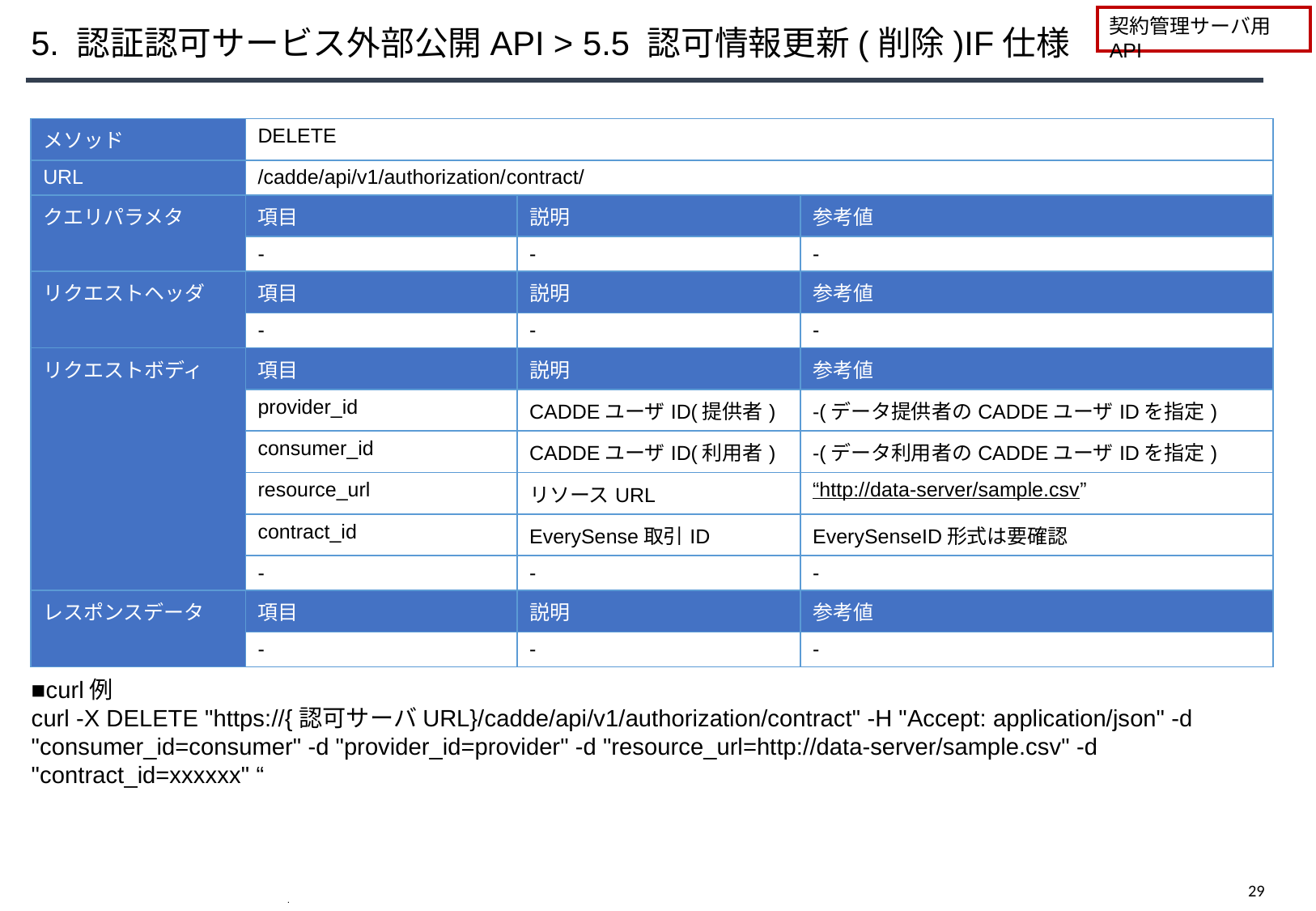

契約管理サーバ用API
# 5. 認証認可サービス外部公開API > 5.5 認可情報更新(削除)IF仕様
| メソッド | DELETE |  |  |
| --- | --- | --- | --- |
| URL | /cadde/api/v1/authorization/contract/ |  |  |
| クエリパラメタ | 項目 | 説明 | 参考値 |
|  | - | - | - |
| リクエストヘッダ | 項目 | 説明 | 参考値 |
|  | - | - | - |
| リクエストボディ | 項目 | 説明 | 参考値 |
|  | provider\_id | CADDEユーザID(提供者) | -(データ提供者のCADDEユーザIDを指定) |
|  | consumer\_id | CADDEユーザID(利用者) | -(データ利用者のCADDEユーザIDを指定) |
|  | resource\_url | リソースURL | “http://data-server/sample.csv” |
|  | contract\_id | EverySense取引ID | EverySenseID形式は要確認 |
|  | - | - | - |
| レスポンスデータ | 項目 | 説明 | 参考値 |
|  | - | - | - |
■curl例
curl -X DELETE "https://{認可サーバURL}/cadde/api/v1/authorization/contract" -H "Accept: application/json" -d "consumer_id=consumer" -d "provider_id=provider" -d "resource_url=http://data-server/sample.csv" -d "contract_id=xxxxxx" “